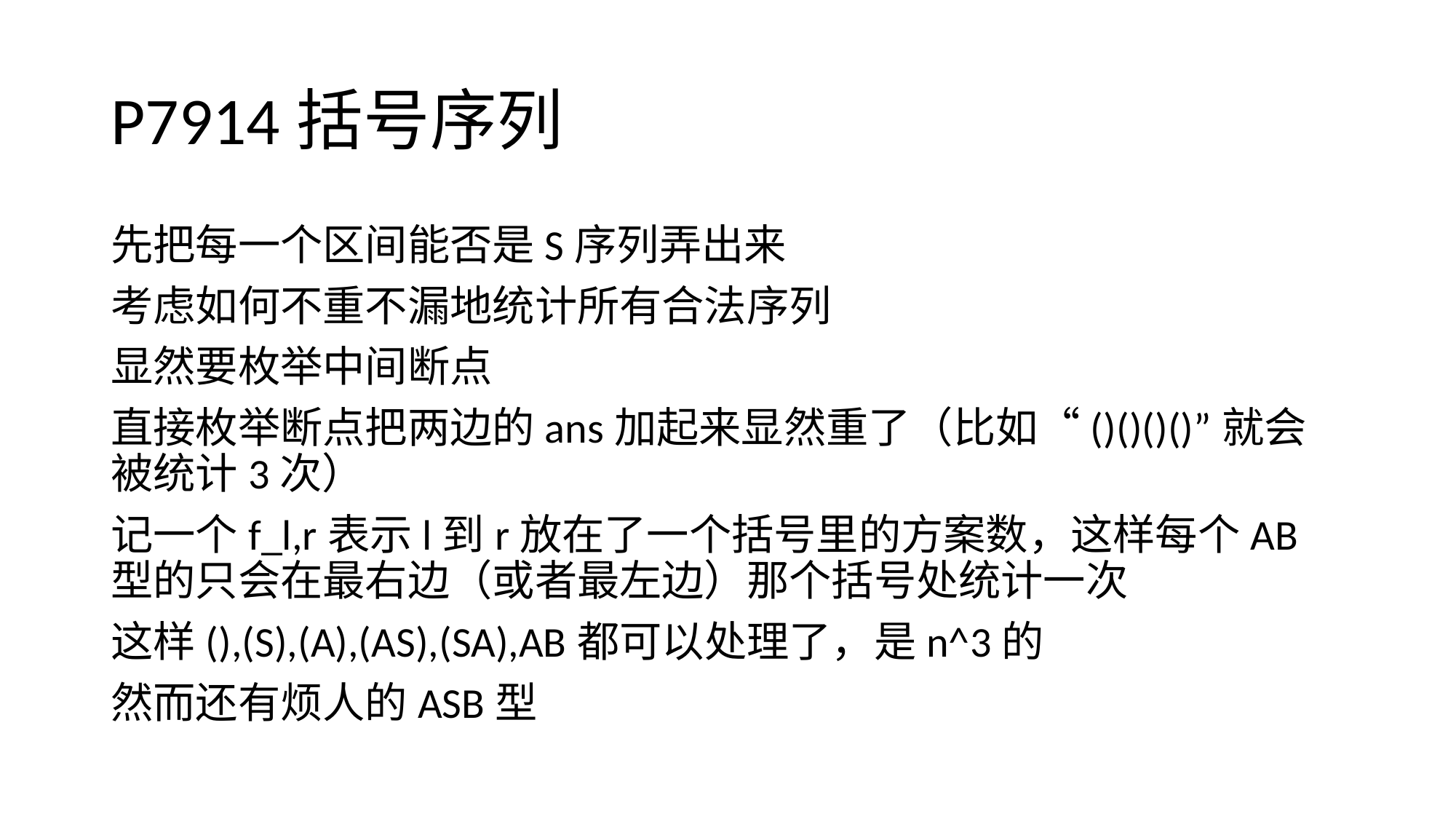

# P7914括号序列
先把每一个区间能否是S序列弄出来
考虑如何不重不漏地统计所有合法序列
显然要枚举中间断点
直接枚举断点把两边的ans加起来显然重了（比如“()()()()”就会被统计3次）
记一个f_l,r表示l到r放在了一个括号里的方案数，这样每个AB型的只会在最右边（或者最左边）那个括号处统计一次
这样(),(S),(A),(AS),(SA),AB都可以处理了，是n^3的
然而还有烦人的ASB型